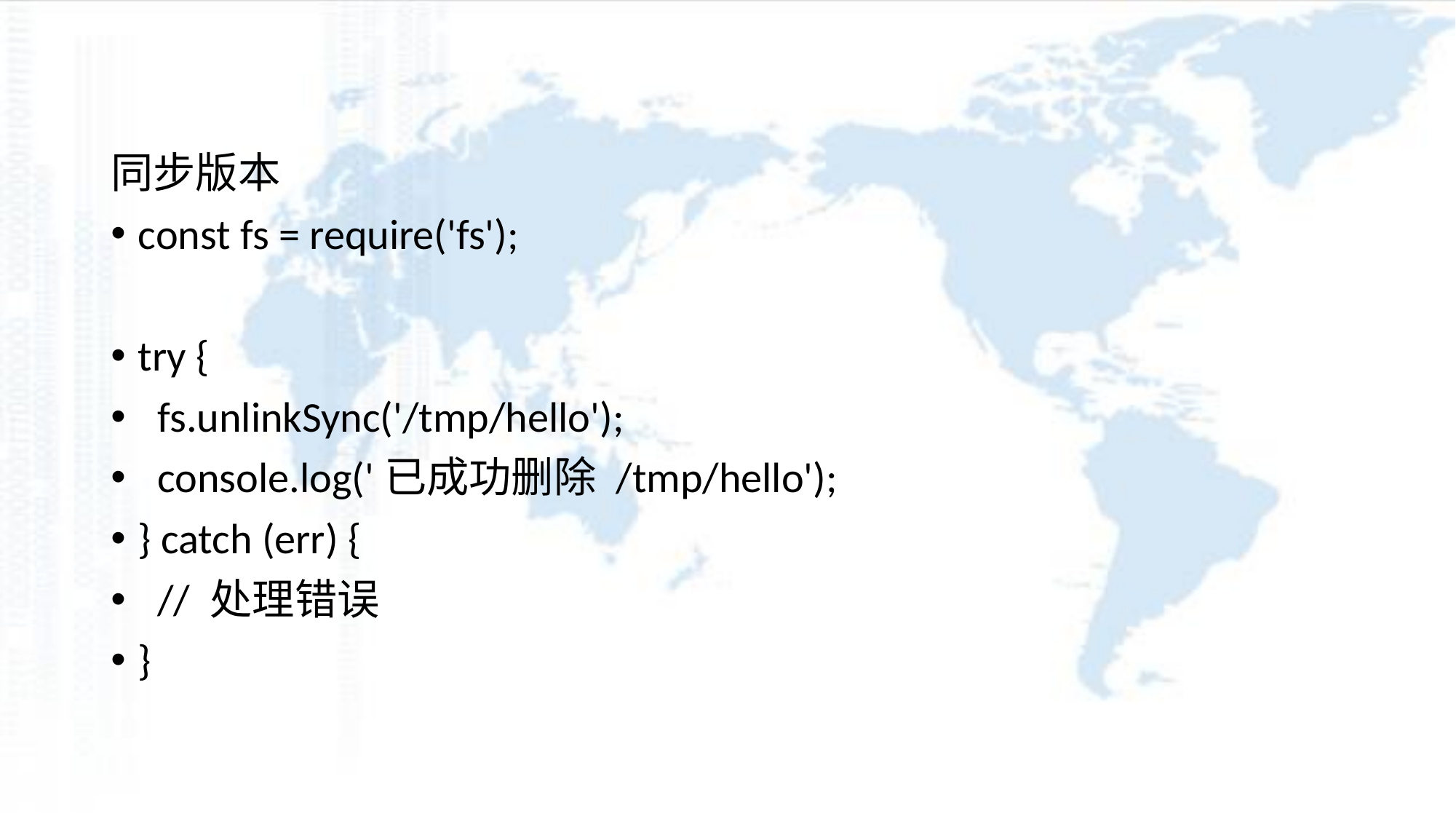

同步版本
const fs = require('fs');

try {
  fs.unlinkSync('/tmp/hello');
  console.log('已成功删除 /tmp/hello');
} catch (err) {
  // 处理错误
}